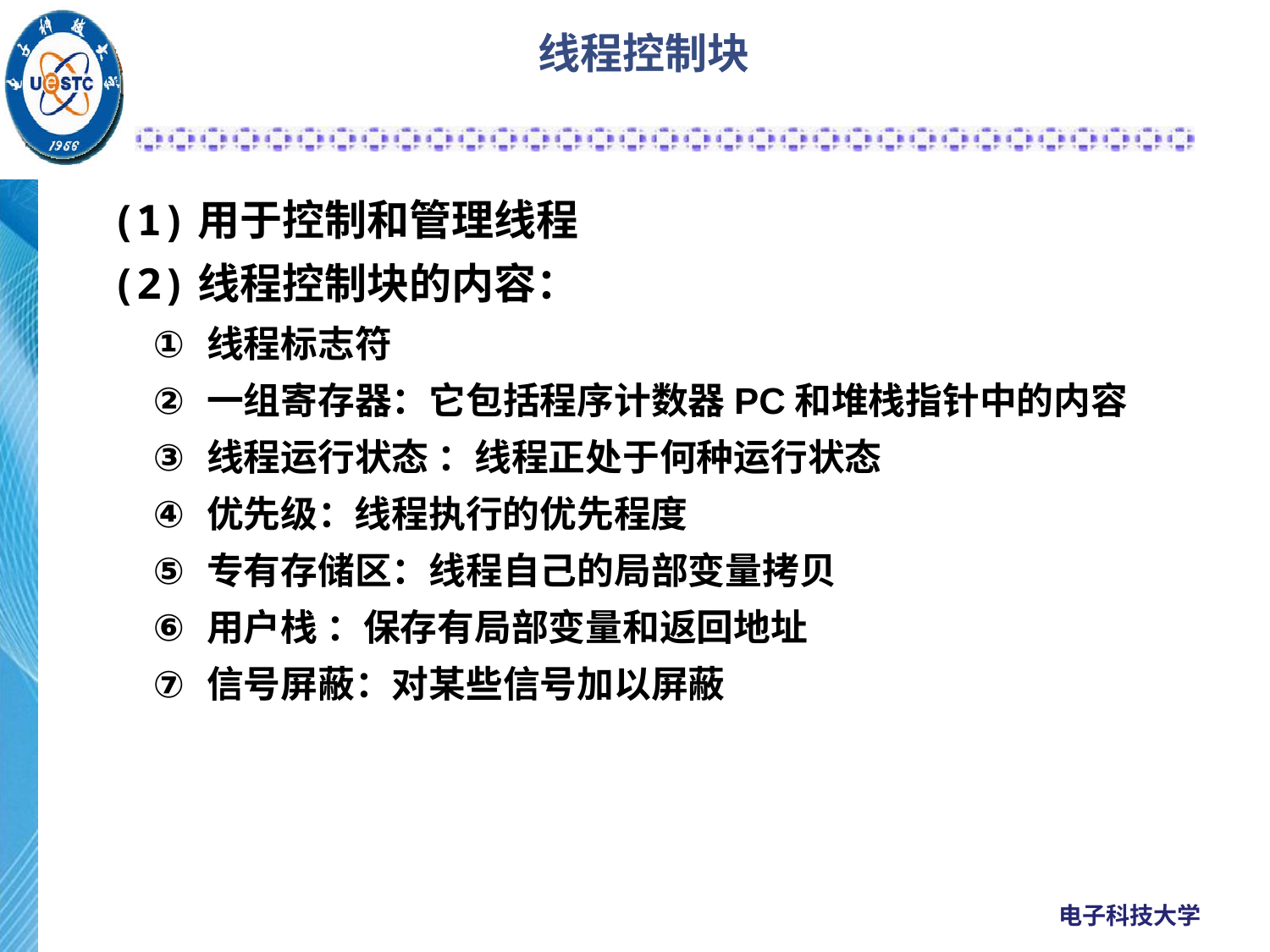

# 线程控制块
(1)用于控制和管理线程
(2)线程控制块的内容：
线程标志符
一组寄存器：它包括程序计数器PC和堆栈指针中的内容
线程运行状态 ：线程正处于何种运行状态
优先级：线程执行的优先程度
专有存储区：线程自己的局部变量拷贝
用户栈 ：保存有局部变量和返回地址
信号屏蔽：对某些信号加以屏蔽